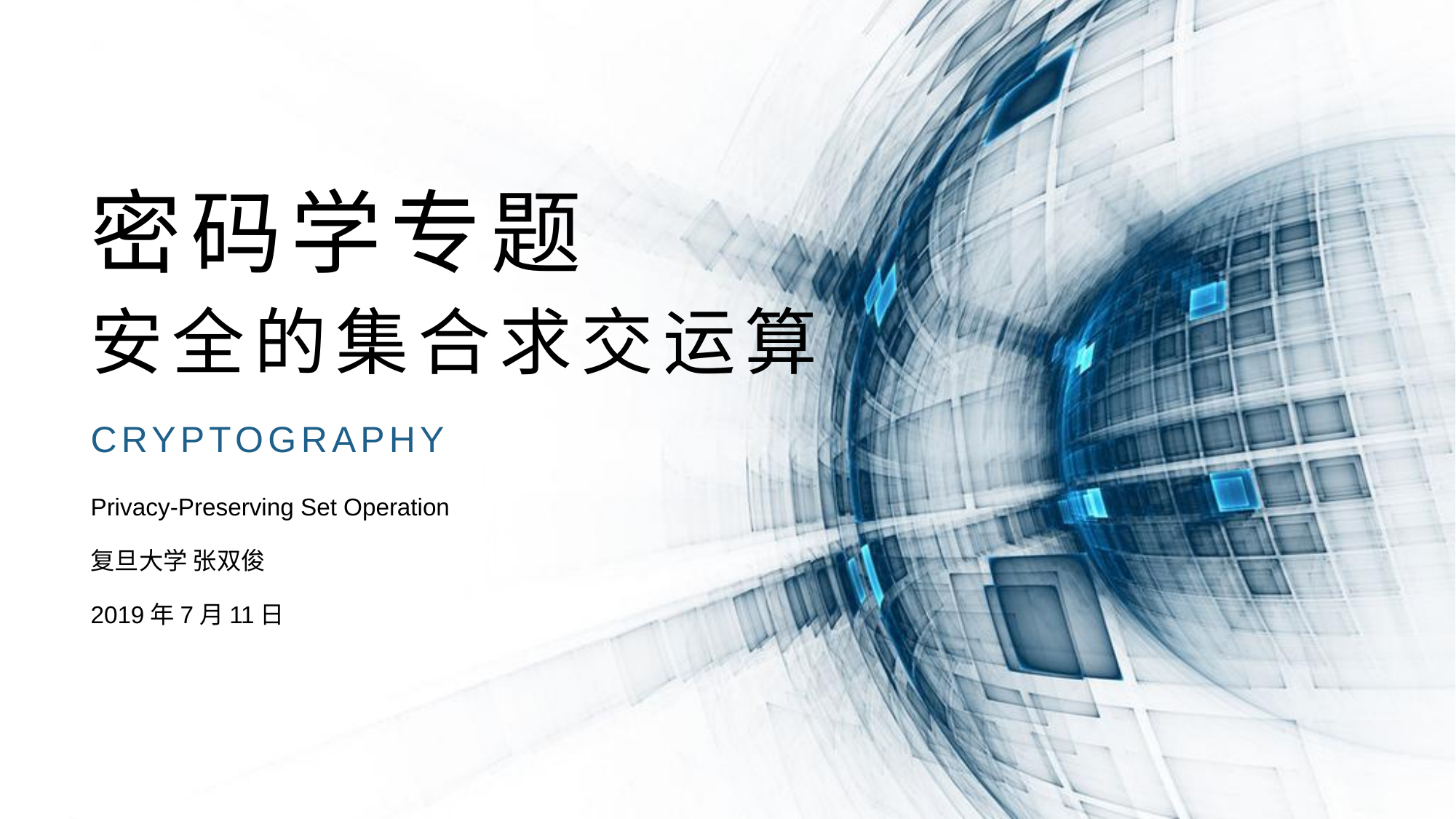

密码学专题
安全的集合求交运算
CRYPTOGRAPHY
Privacy-Preserving Set Operation
复旦大学 张双俊
2019年7月11日